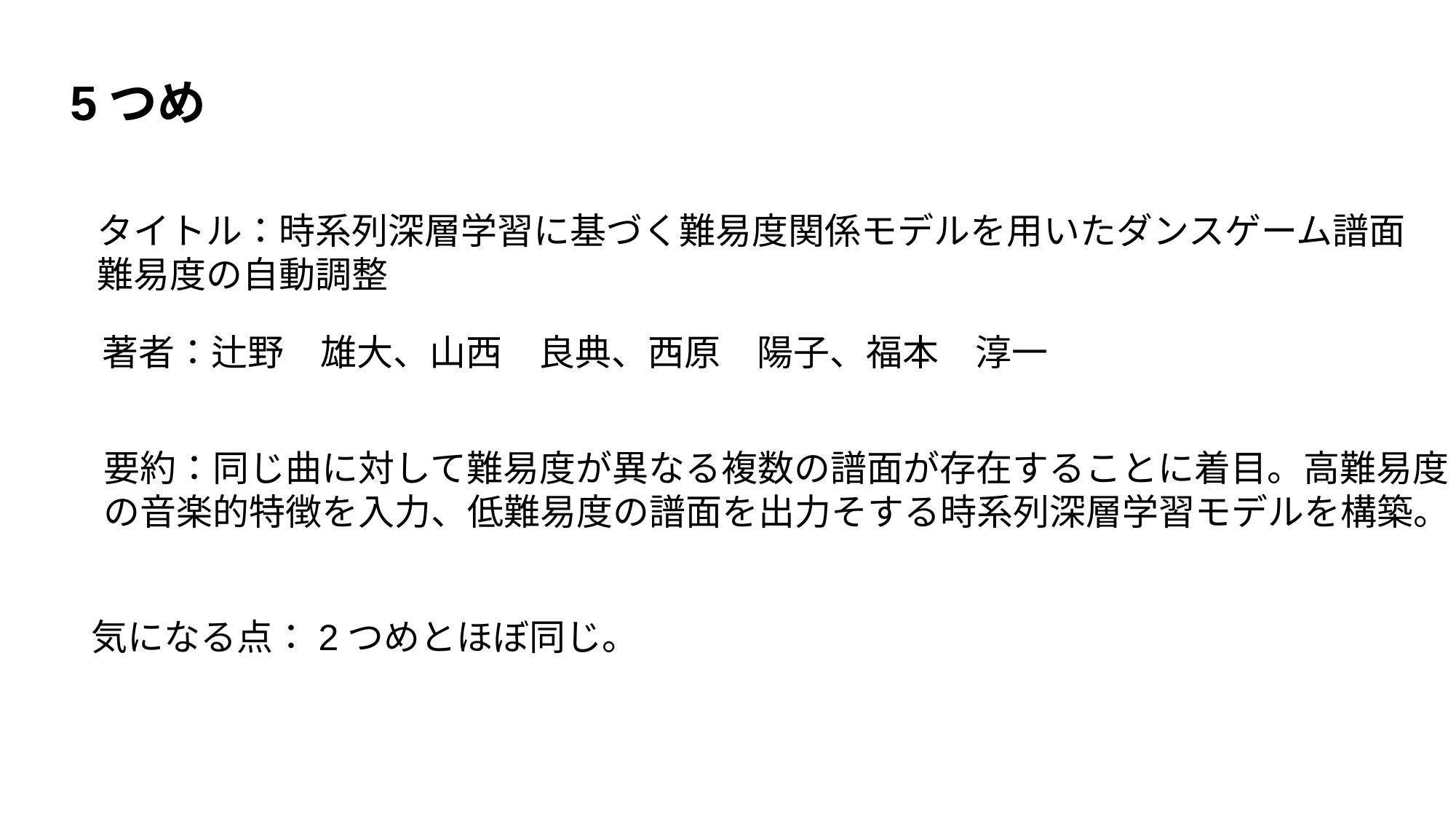

5つめ
タイトル：時系列深層学習に基づく難易度関係モデルを用いたダンスゲーム譜面難易度の自動調整
著者：辻野　雄大、山西　良典、西原　陽子、福本　淳一
要約：同じ曲に対して難易度が異なる複数の譜面が存在することに着目。高難易度
の音楽的特徴を入力、低難易度の譜面を出力そする時系列深層学習モデルを構築。
気になる点：2つめとほぼ同じ。